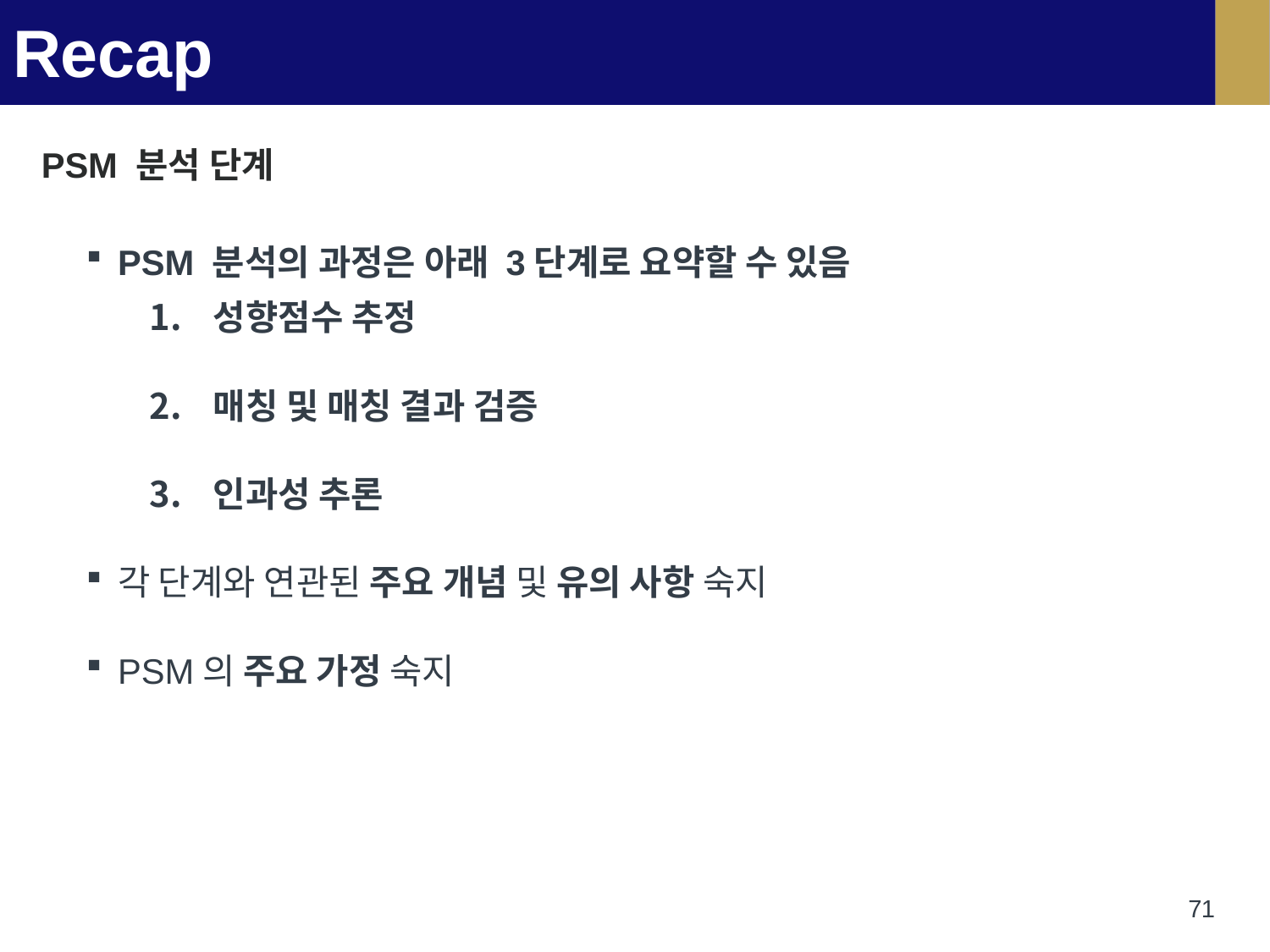

# Recap
PSM 분석 단계

PSM 분석의 과정은 아래 3단계로 요약할 수 있음
성향점수 추정

매칭 및 매칭 결과 검증

인과성 추론

각 단계와 연관된 주요 개념 및 유의 사항 숙지

PSM의 주요 가정 숙지
71